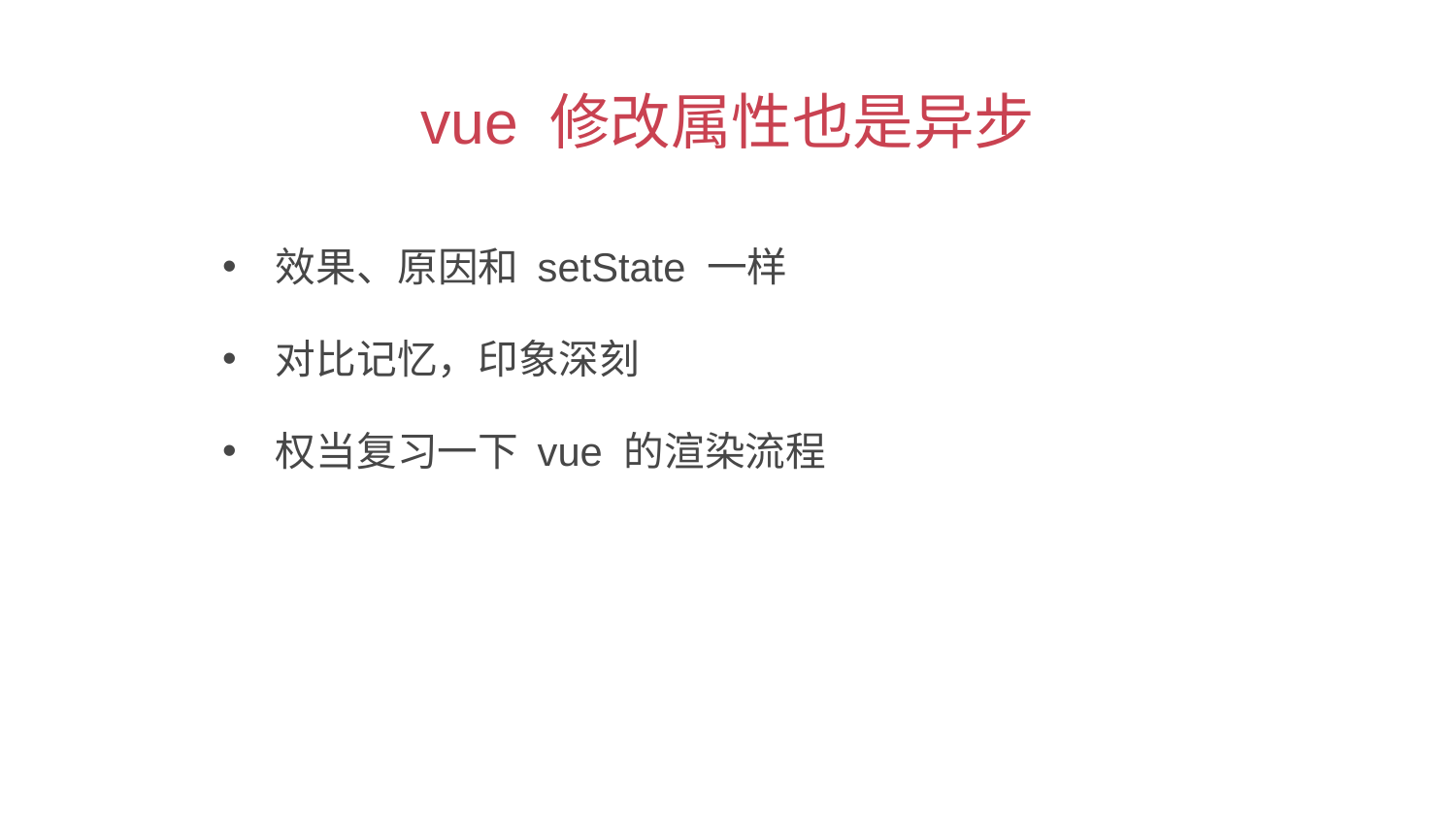

vue 修改属性也是异步
 效果、原因和 setState 一样
 对比记忆，印象深刻
 权当复习一下 vue 的渲染流程